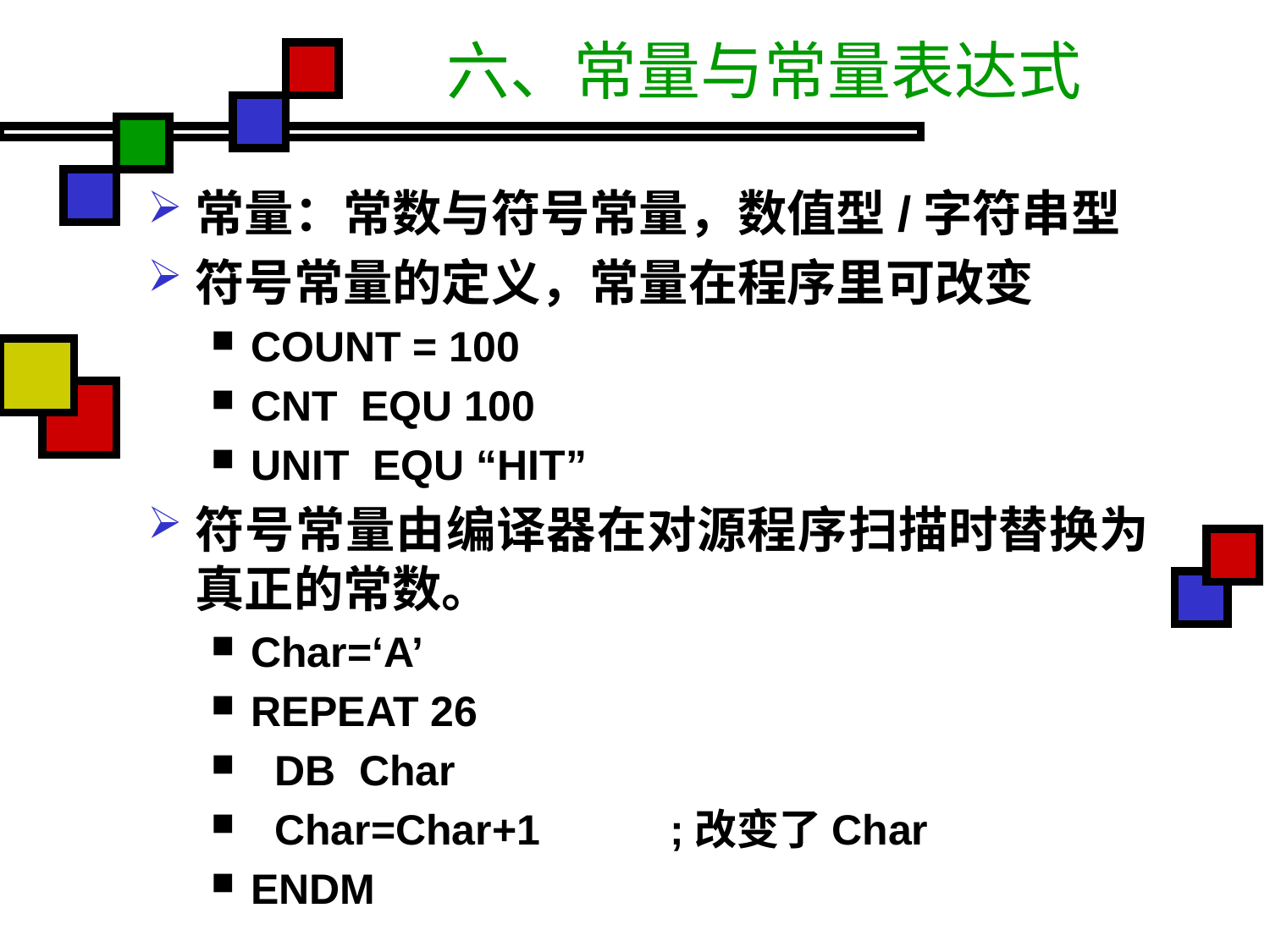

# 六、常量与常量表达式
常量：常数与符号常量，数值型/字符串型
符号常量的定义，常量在程序里可改变
COUNT = 100
CNT  EQU 100
UNIT  EQU “HIT”
符号常量由编译器在对源程序扫描时替换为真正的常数。
Char=‘A’
REPEAT 26
  DB  Char
  Char=Char+1           ;改变了Char
ENDM